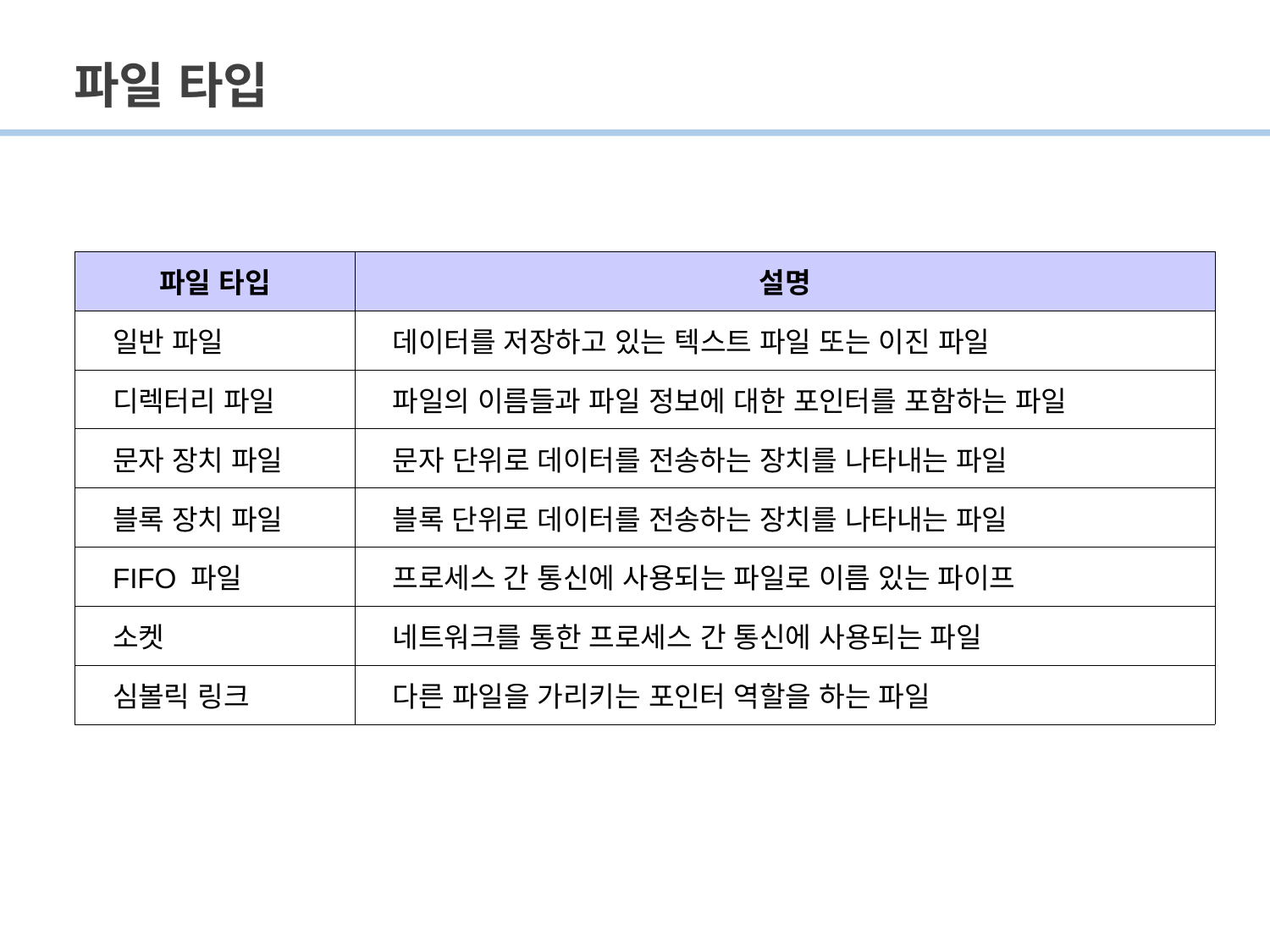

# 파일 타입
| 파일 타입 | 설명 |
| --- | --- |
| 일반 파일 | 데이터를 저장하고 있는 텍스트 파일 또는 이진 파일 |
| 디렉터리 파일 | 파일의 이름들과 파일 정보에 대한 포인터를 포함하는 파일 |
| 문자 장치 파일 | 문자 단위로 데이터를 전송하는 장치를 나타내는 파일 |
| 블록 장치 파일 | 블록 단위로 데이터를 전송하는 장치를 나타내는 파일 |
| FIFO 파일 | 프로세스 간 통신에 사용되는 파일로 이름 있는 파이프 |
| 소켓 | 네트워크를 통한 프로세스 간 통신에 사용되는 파일 |
| 심볼릭 링크 | 다른 파일을 가리키는 포인터 역할을 하는 파일 |